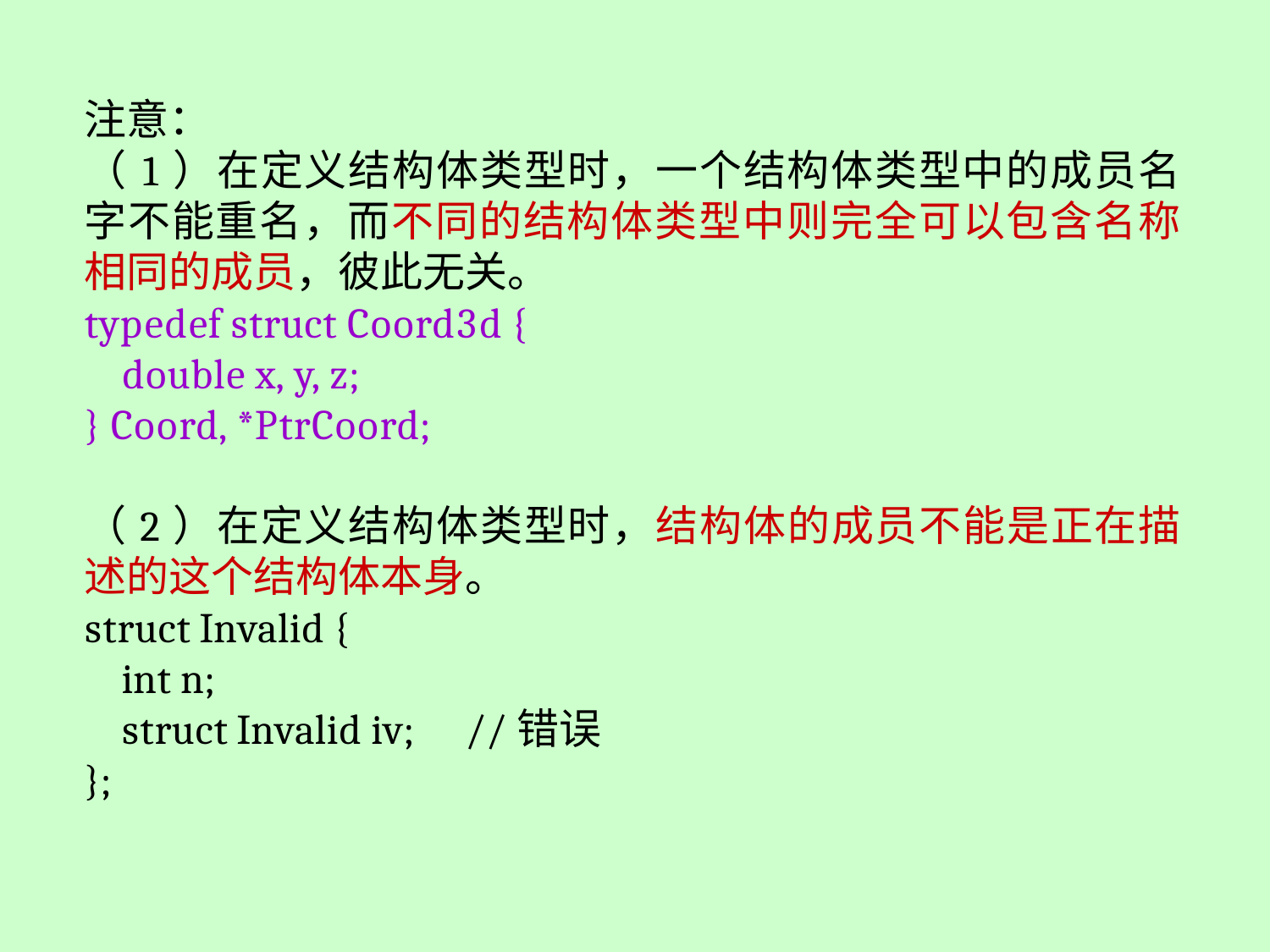

注意：
（1）在定义结构体类型时，一个结构体类型中的成员名字不能重名，而不同的结构体类型中则完全可以包含名称相同的成员，彼此无关。
typedef struct Coord3d {
    double x, y, z;
} Coord, *PtrCoord;

（2）在定义结构体类型时，结构体的成员不能是正在描述的这个结构体本身。
struct Invalid {
    int n;
    struct Invalid iv;	//错误
};
14